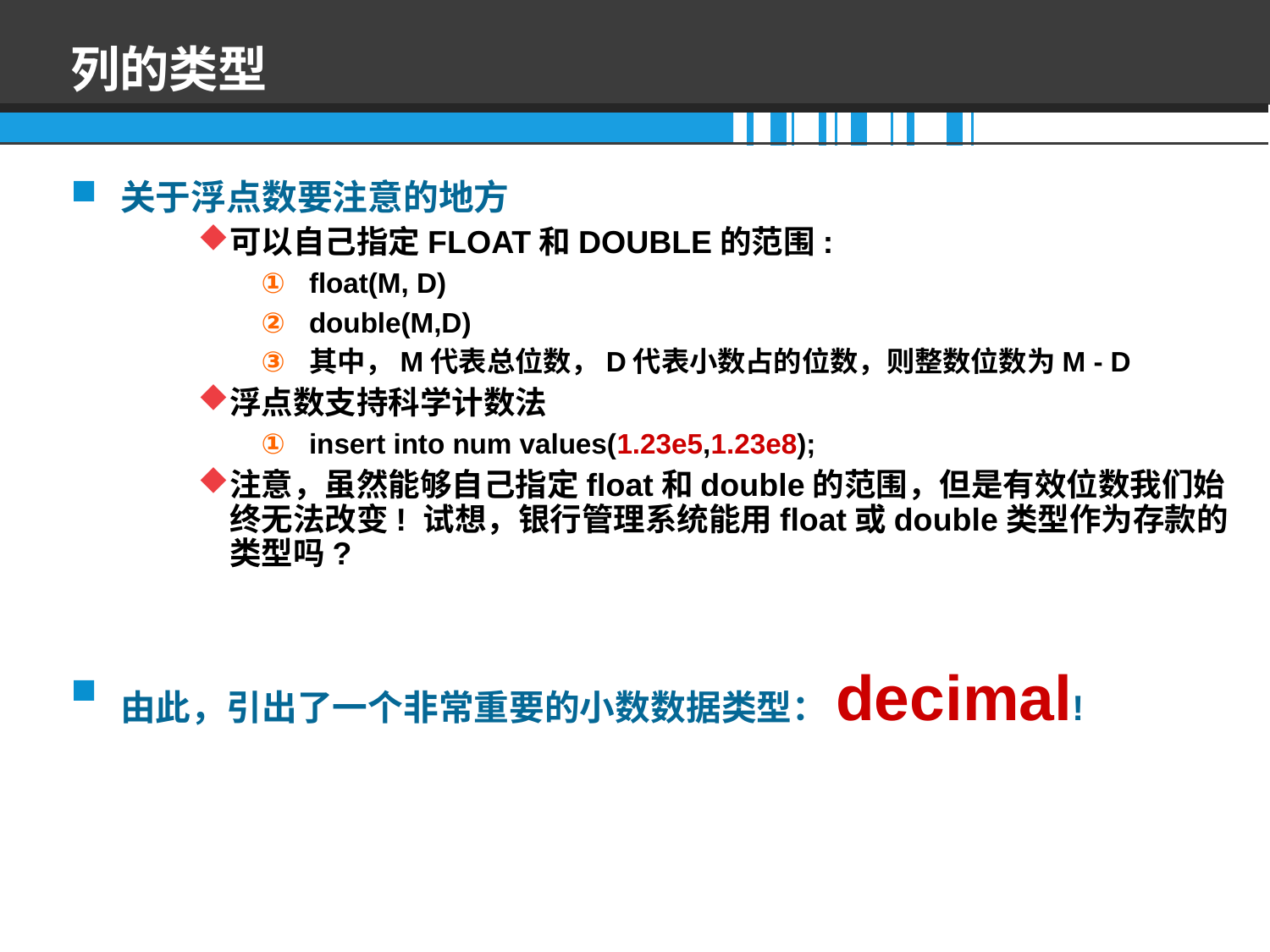

# 列的类型
关于浮点数要注意的地方
可以自己指定FLOAT和DOUBLE的范围:
float(M, D)
double(M,D)
其中，M代表总位数，D代表小数占的位数，则整数位数为M - D
浮点数支持科学计数法
insert into num values(1.23e5,1.23e8);
注意，虽然能够自己指定float和double的范围，但是有效位数我们始终无法改变! 试想，银行管理系统能用float或double类型作为存款的类型吗?

由此，引出了一个非常重要的小数数据类型：decimal!